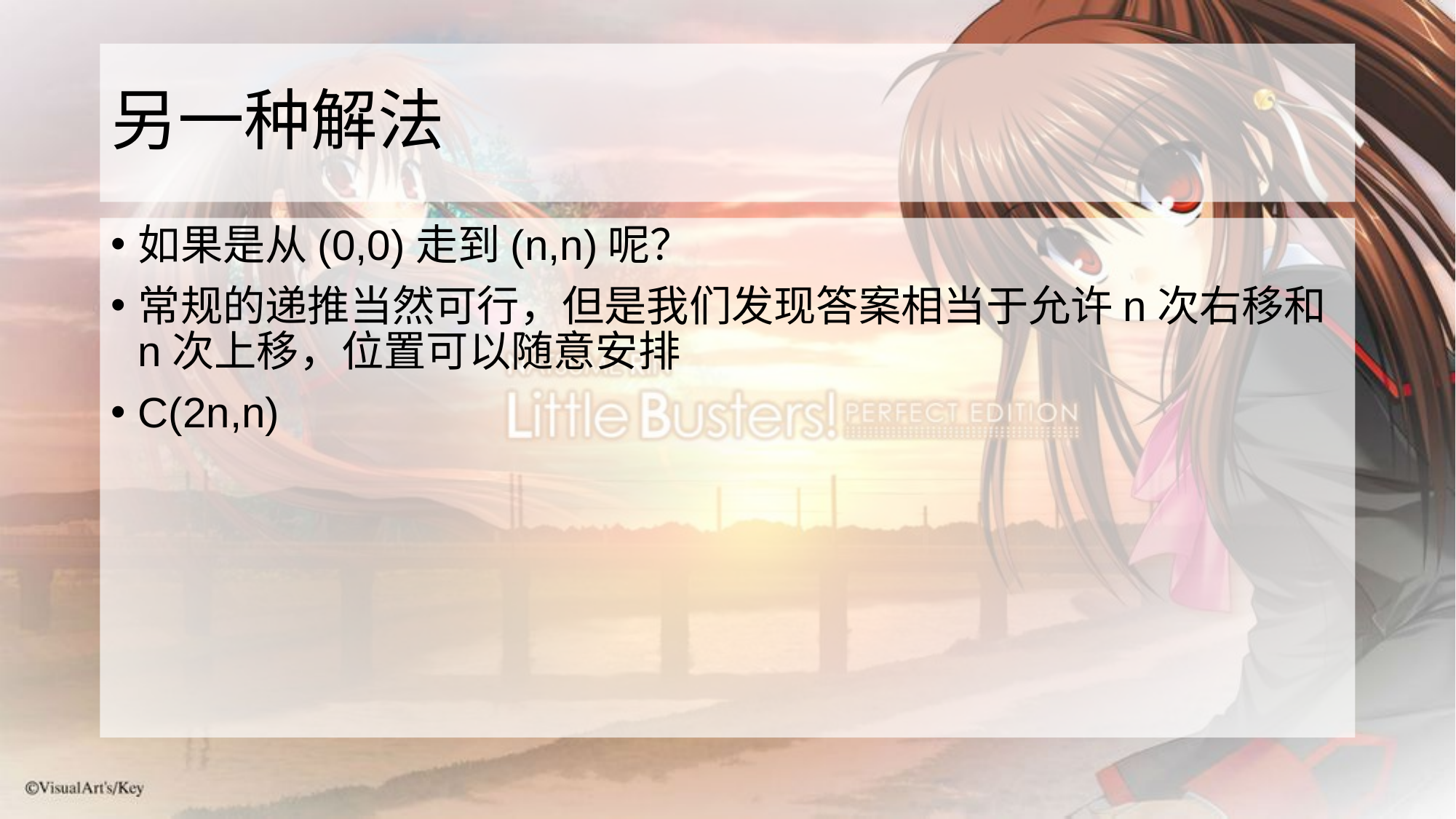

# 另一种解法
如果是从(0,0)走到(n,n)呢？
常规的递推当然可行，但是我们发现答案相当于允许n次右移和n次上移，位置可以随意安排
C(2n,n)